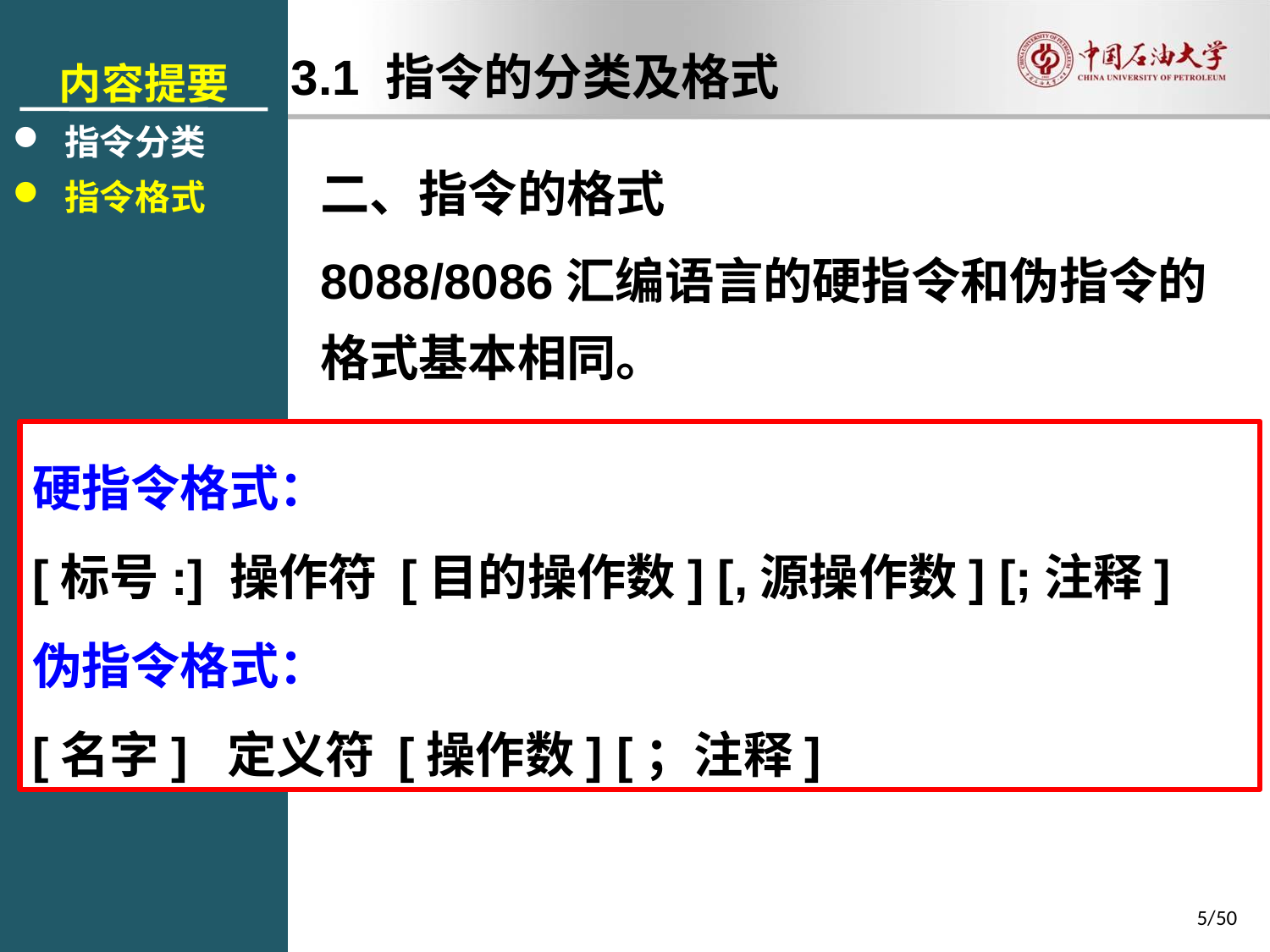

内容提要
 指令分类
 指令格式
3.1 指令的分类及格式
二、指令的格式
8088/8086汇编语言的硬指令和伪指令的格式基本相同。
硬指令格式：
[标号:] 操作符 [目的操作数] [,源操作数] [;注释]
伪指令格式：
[名字]  定义符 [操作数] [；注释]
5/50